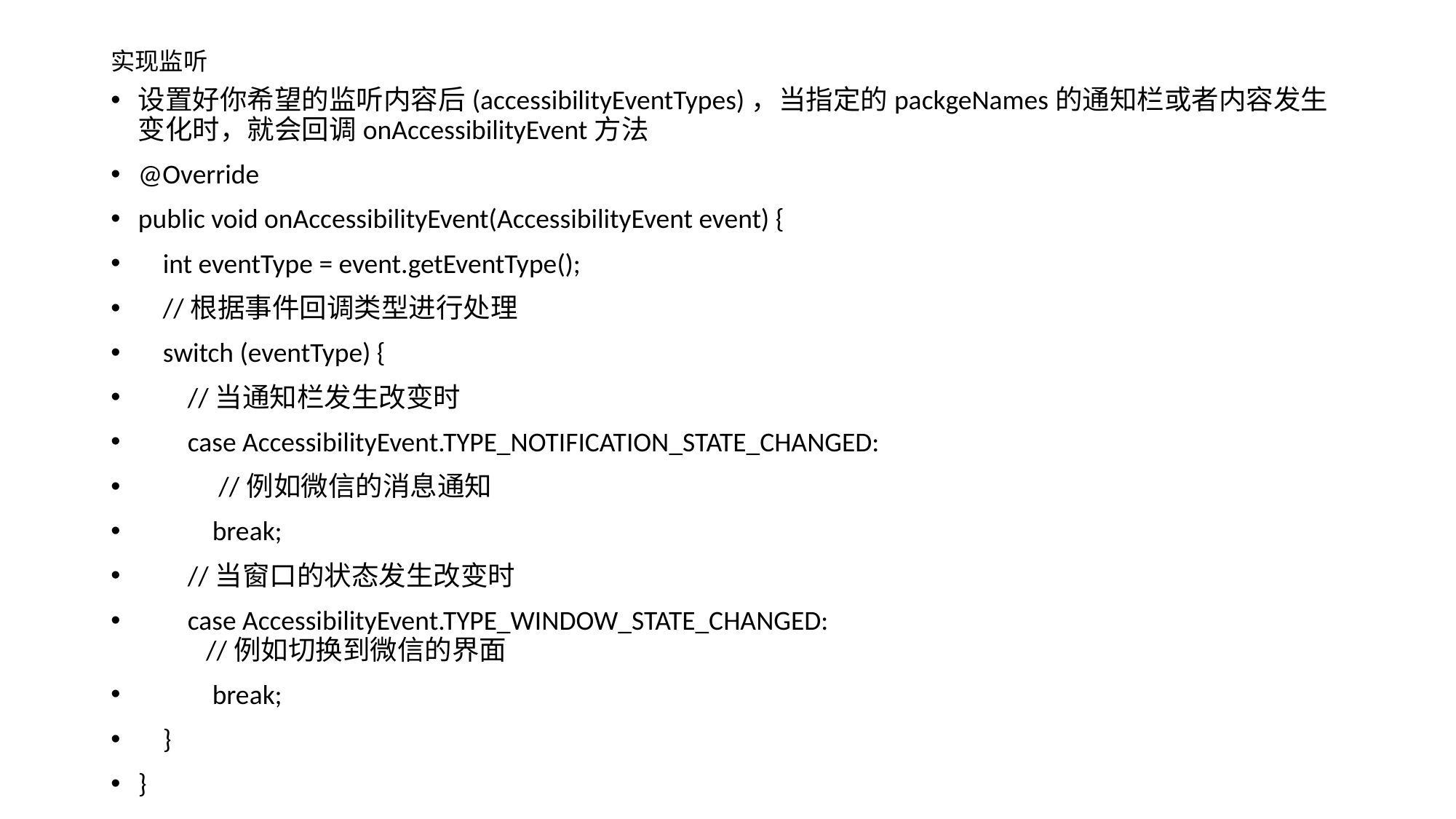

# 实现监听
设置好你希望的监听内容后(accessibilityEventTypes)，当指定的packgeNames的通知栏或者内容发生变化时，就会回调onAccessibilityEvent方法
@Override
public void onAccessibilityEvent(AccessibilityEvent event) {
    int eventType = event.getEventType();
    //根据事件回调类型进行处理
    switch (eventType) {
        //当通知栏发生改变时
        case AccessibilityEvent.TYPE_NOTIFICATION_STATE_CHANGED:
             //例如微信的消息通知
            break;
        //当窗口的状态发生改变时
        case AccessibilityEvent.TYPE_WINDOW_STATE_CHANGED:
           //例如切换到微信的界面
            break;
    }
}